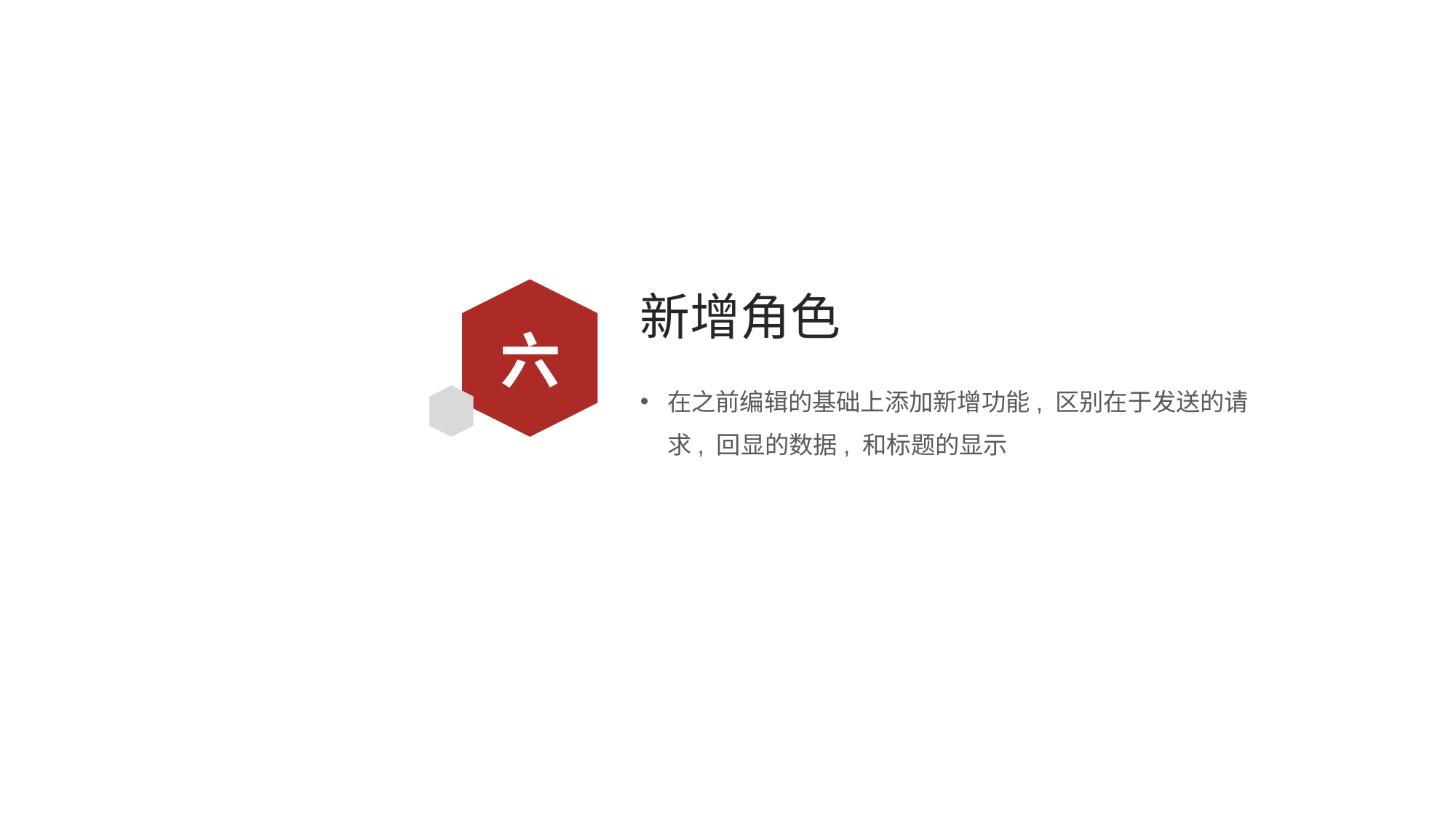

# 新增角色
六
在之前编辑的基础上添加新增功能, 区别在于发送的请求, 回显的数据, 和标题的显示